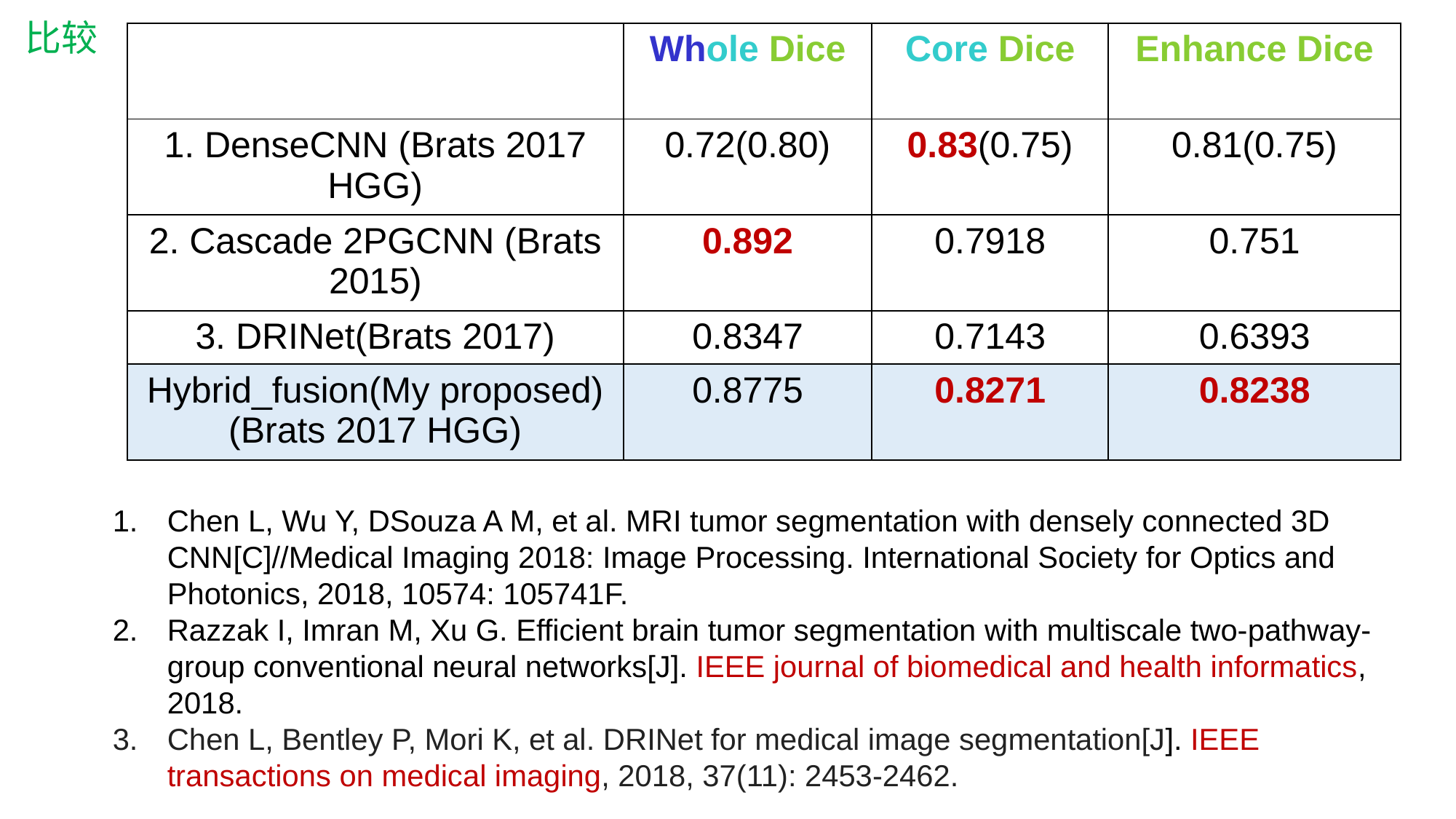

比较
|  | Whole Dice | Core Dice | Enhance Dice |
| --- | --- | --- | --- |
| 1. DenseCNN (Brats 2017 HGG) | 0.72(0.80) | 0.83(0.75) | 0.81(0.75) |
| 2. Cascade 2PGCNN (Brats 2015) | 0.892 | 0.7918 | 0.751 |
| 3. DRINet(Brats 2017) | 0.8347 | 0.7143 | 0.6393 |
| Hybrid\_fusion(My proposed)(Brats 2017 HGG) | 0.8775 | 0.8271 | 0.8238 |
Chen L, Wu Y, DSouza A M, et al. MRI tumor segmentation with densely connected 3D CNN[C]//Medical Imaging 2018: Image Processing. International Society for Optics and Photonics, 2018, 10574: 105741F.
Razzak I, Imran M, Xu G. Efficient brain tumor segmentation with multiscale two-pathway-group conventional neural networks[J]. IEEE journal of biomedical and health informatics, 2018.
Chen L, Bentley P, Mori K, et al. DRINet for medical image segmentation[J]. IEEE transactions on medical imaging, 2018, 37(11): 2453-2462.